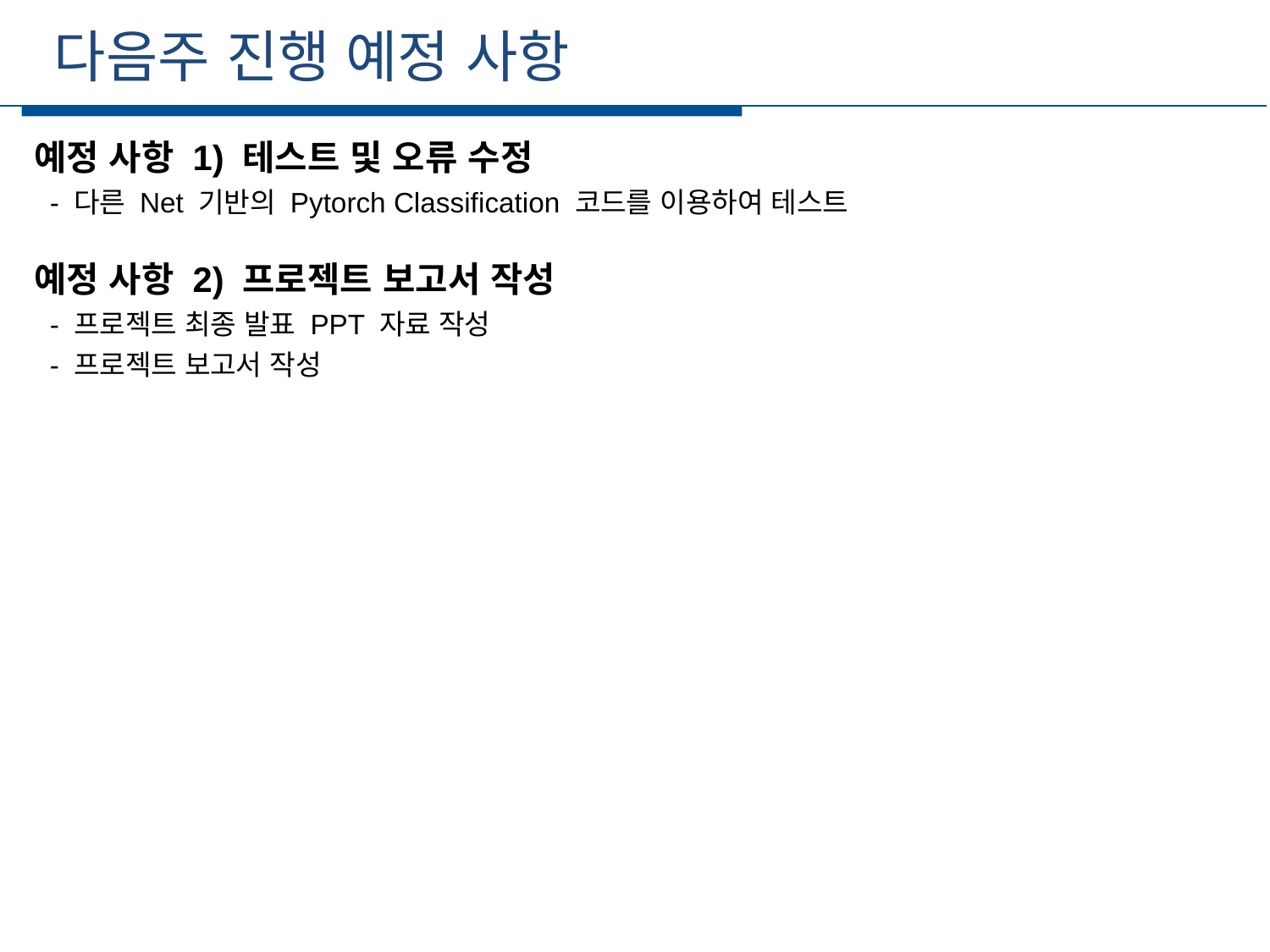

다음주 진행 예정 사항
세부일정

예정 사항 1) 테스트 및 오류 수정
  - 다른 Net 기반의 Pytorch Classification 코드를 이용하여 테스트

예정 사항 2) 프로젝트 보고서 작성
  - 프로젝트 최종 발표 PPT 자료 작성
  - 프로젝트 보고서 작성